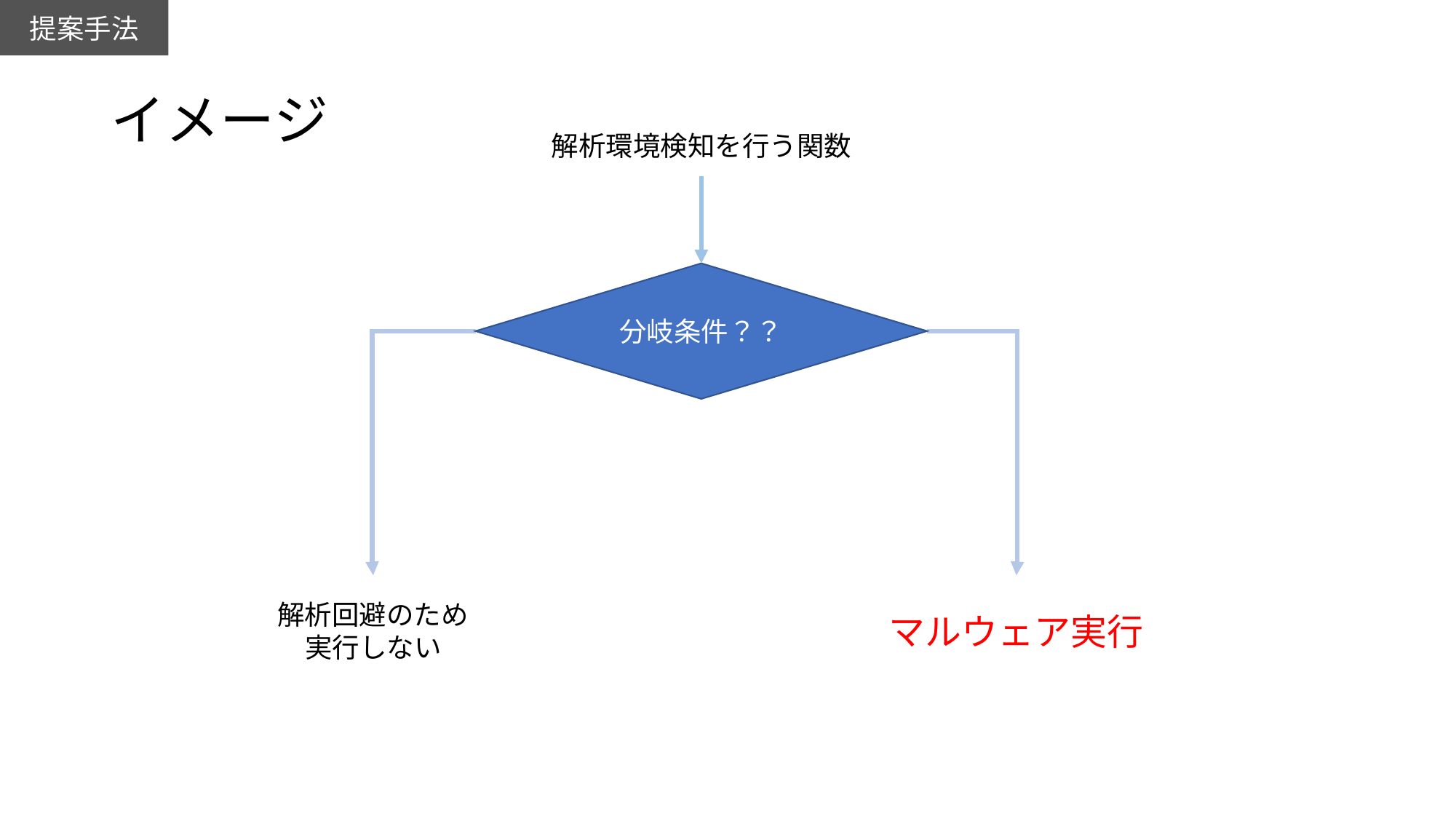

提案手法
# イメージ
解析環境検知を行う関数
分岐条件？？
解析回避のため
実行しない
マルウェア実行